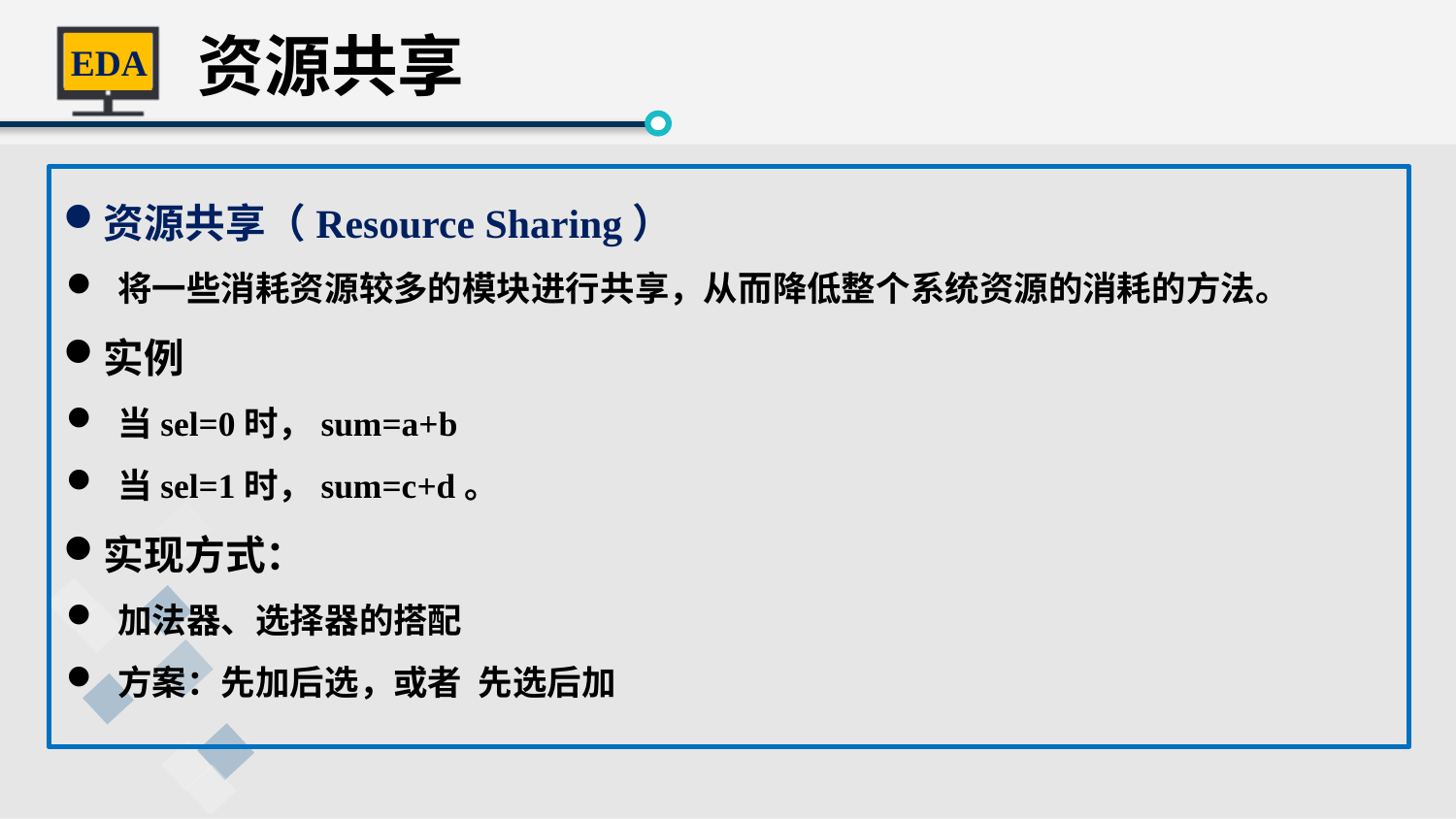

资源共享
资源共享（Resource Sharing）
将一些消耗资源较多的模块进行共享，从而降低整个系统资源的消耗的方法。
实例
当sel=0时，sum=a+b
当sel=1时，sum=c+d。
实现方式：
加法器、选择器的搭配
方案：先加后选，或者  先选后加